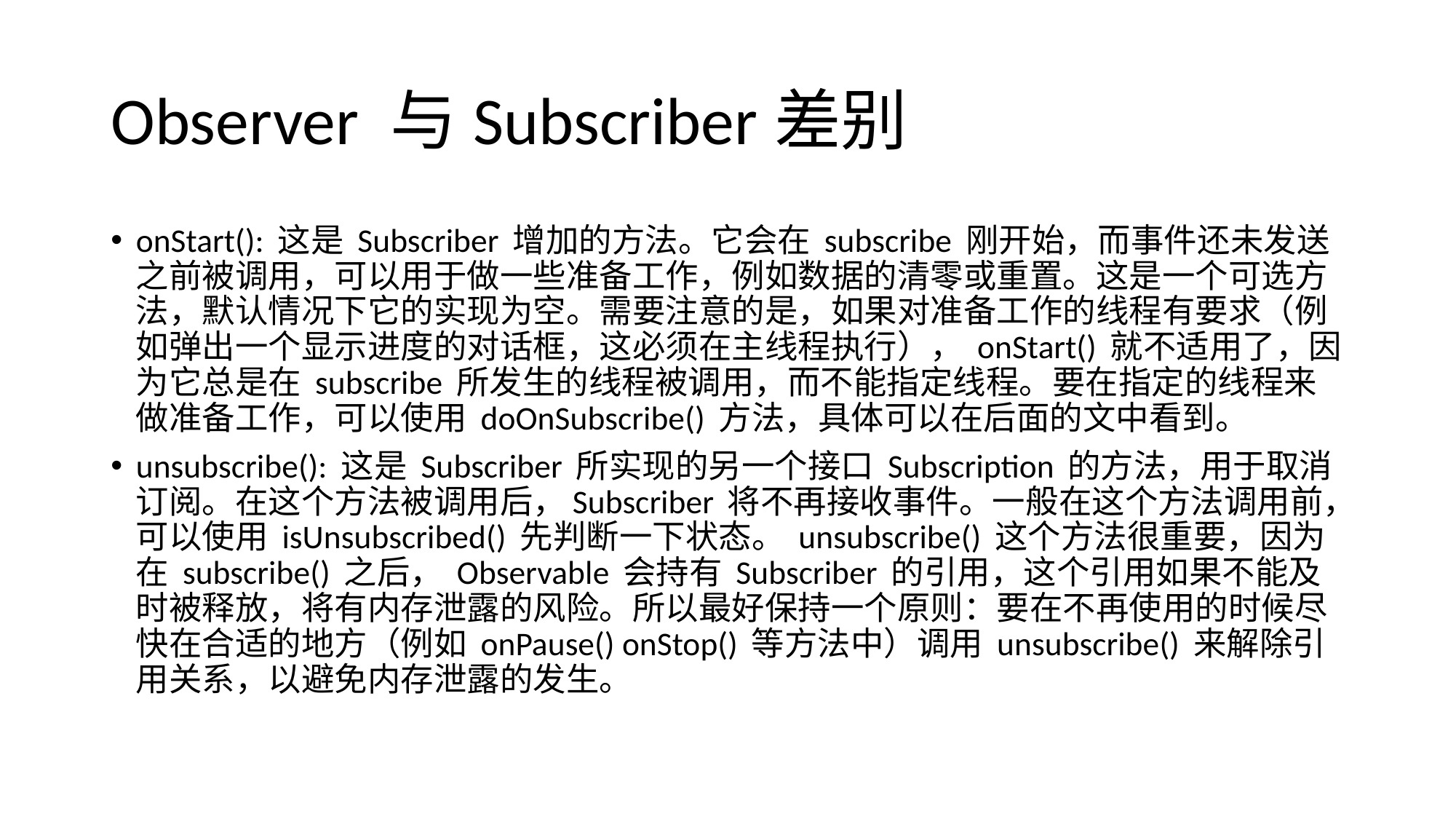

# Observer 与Subscriber差别
onStart(): 这是 Subscriber 增加的方法。它会在 subscribe 刚开始，而事件还未发送之前被调用，可以用于做一些准备工作，例如数据的清零或重置。这是一个可选方法，默认情况下它的实现为空。需要注意的是，如果对准备工作的线程有要求（例如弹出一个显示进度的对话框，这必须在主线程执行）， onStart() 就不适用了，因为它总是在 subscribe 所发生的线程被调用，而不能指定线程。要在指定的线程来做准备工作，可以使用 doOnSubscribe() 方法，具体可以在后面的文中看到。
unsubscribe(): 这是 Subscriber 所实现的另一个接口 Subscription 的方法，用于取消订阅。在这个方法被调用后，Subscriber 将不再接收事件。一般在这个方法调用前，可以使用 isUnsubscribed() 先判断一下状态。 unsubscribe() 这个方法很重要，因为在 subscribe() 之后， Observable 会持有 Subscriber 的引用，这个引用如果不能及时被释放，将有内存泄露的风险。所以最好保持一个原则：要在不再使用的时候尽快在合适的地方（例如 onPause() onStop() 等方法中）调用 unsubscribe() 来解除引用关系，以避免内存泄露的发生。